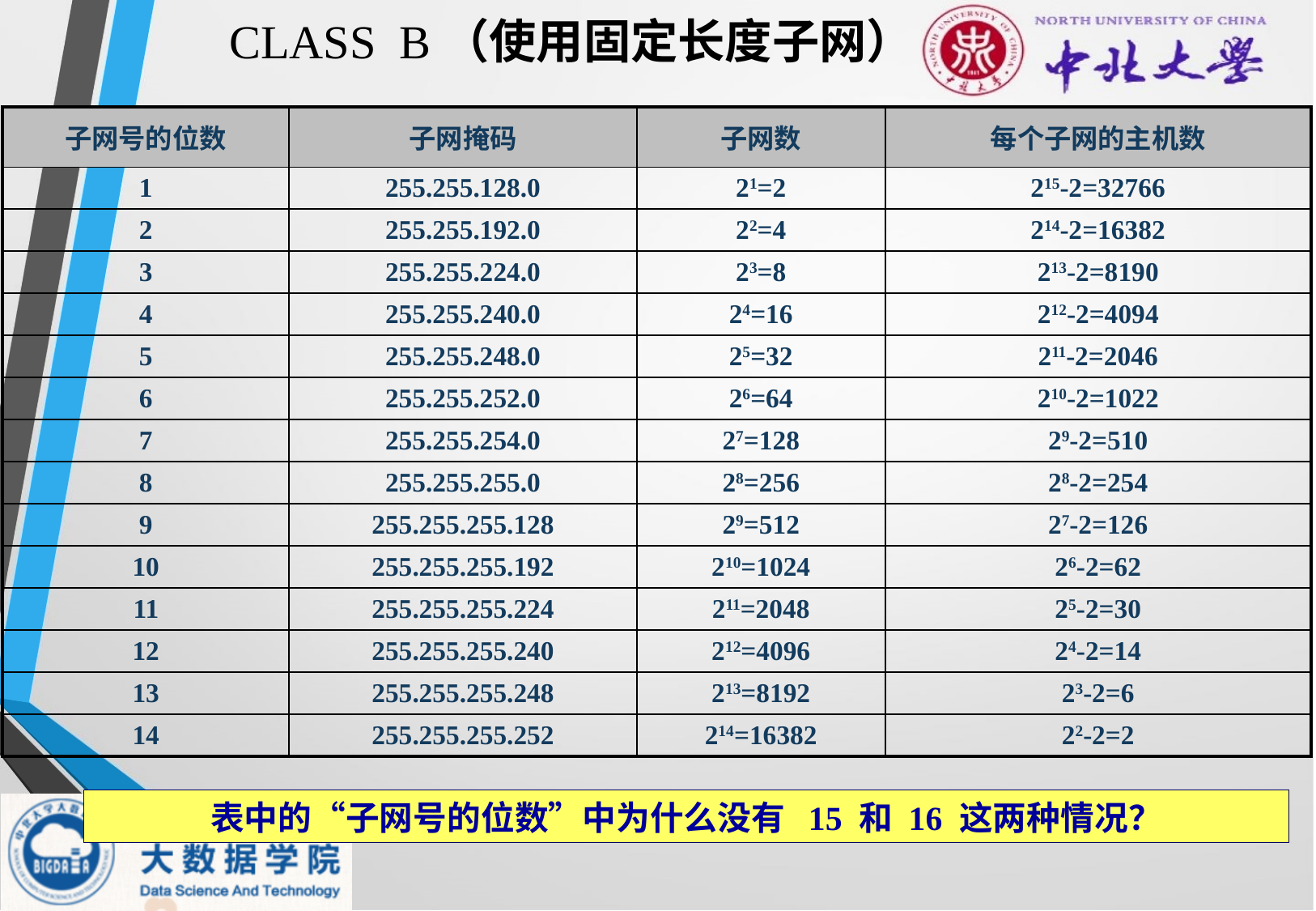

CLASS  B（使用固定长度子网）
| 子网号的位数 | 子网掩码 | 子网数 | 每个子网的主机数 |
| --- | --- | --- | --- |
| 1 | 255.255.128.0 | 21=2 | 215-2=32766 |
| 2 | 255.255.192.0 | 22=4 | 214-2=16382 |
| 3 | 255.255.224.0 | 23=8 | 213-2=8190 |
| 4 | 255.255.240.0 | 24=16 | 212-2=4094 |
| 5 | 255.255.248.0 | 25=32 | 211-2=2046 |
| 6 | 255.255.252.0 | 26=64 | 210-2=1022 |
| 7 | 255.255.254.0 | 27=128 | 29-2=510 |
| 8 | 255.255.255.0 | 28=256 | 28-2=254 |
| 9 | 255.255.255.128 | 29=512 | 27-2=126 |
| 10 | 255.255.255.192 | 210=1024 | 26-2=62 |
| 11 | 255.255.255.224 | 211=2048 | 25-2=30 |
| 12 | 255.255.255.240 | 212=4096 | 24-2=14 |
| 13 | 255.255.255.248 | 213=8192 | 23-2=6 |
| 14 | 255.255.255.252 | 214=16382 | 22-2=2 |
表中的“子网号的位数”中为什么没有  15 和 16 这两种情况？
19